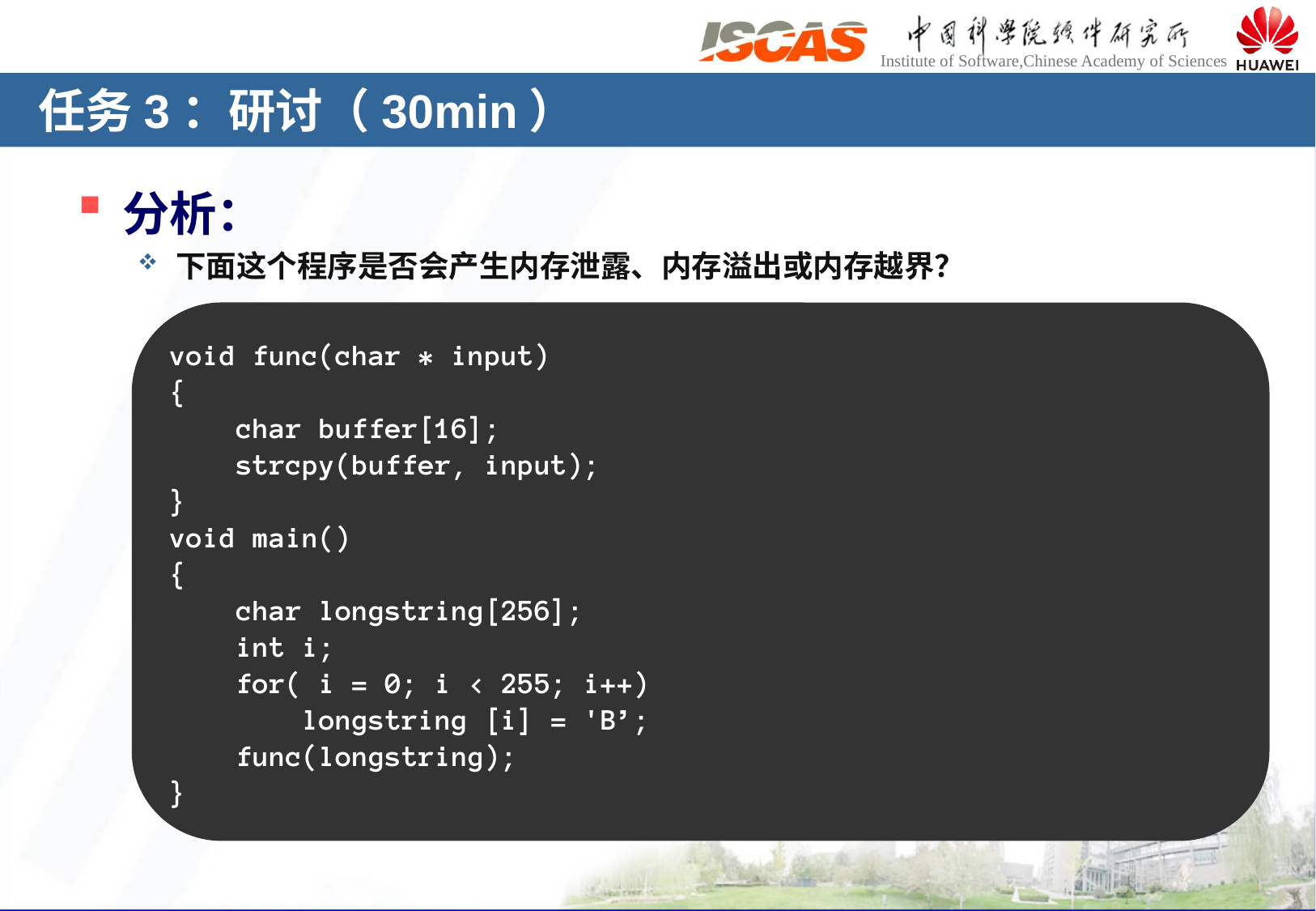

# 任务3：研讨（30min）
分析：
下面这个程序是否会产生内存泄露、内存溢出或内存越界？
void func(char * input)
{
    char buffer[16];
    strcpy(buffer, input);
}
void main()
{
    char longstring[256];
    int i;
    for( i = 0; i < 255; i++)
        longstring [i] = 'B’;
    func(longstring);
}